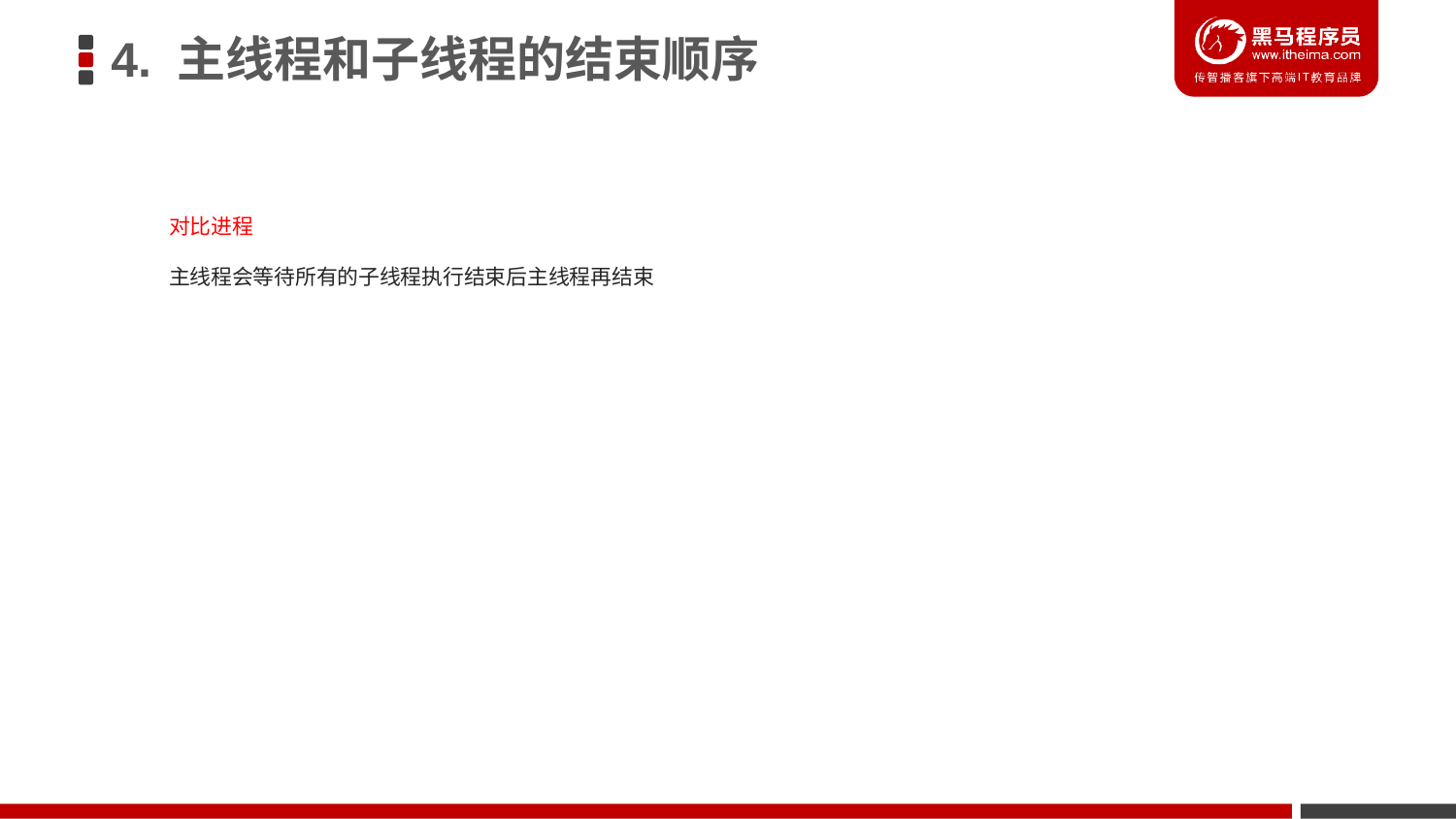

4. 主线程和子线程的结束顺序
对比进程
主线程会等待所有的子线程执行结束后主线程再结束